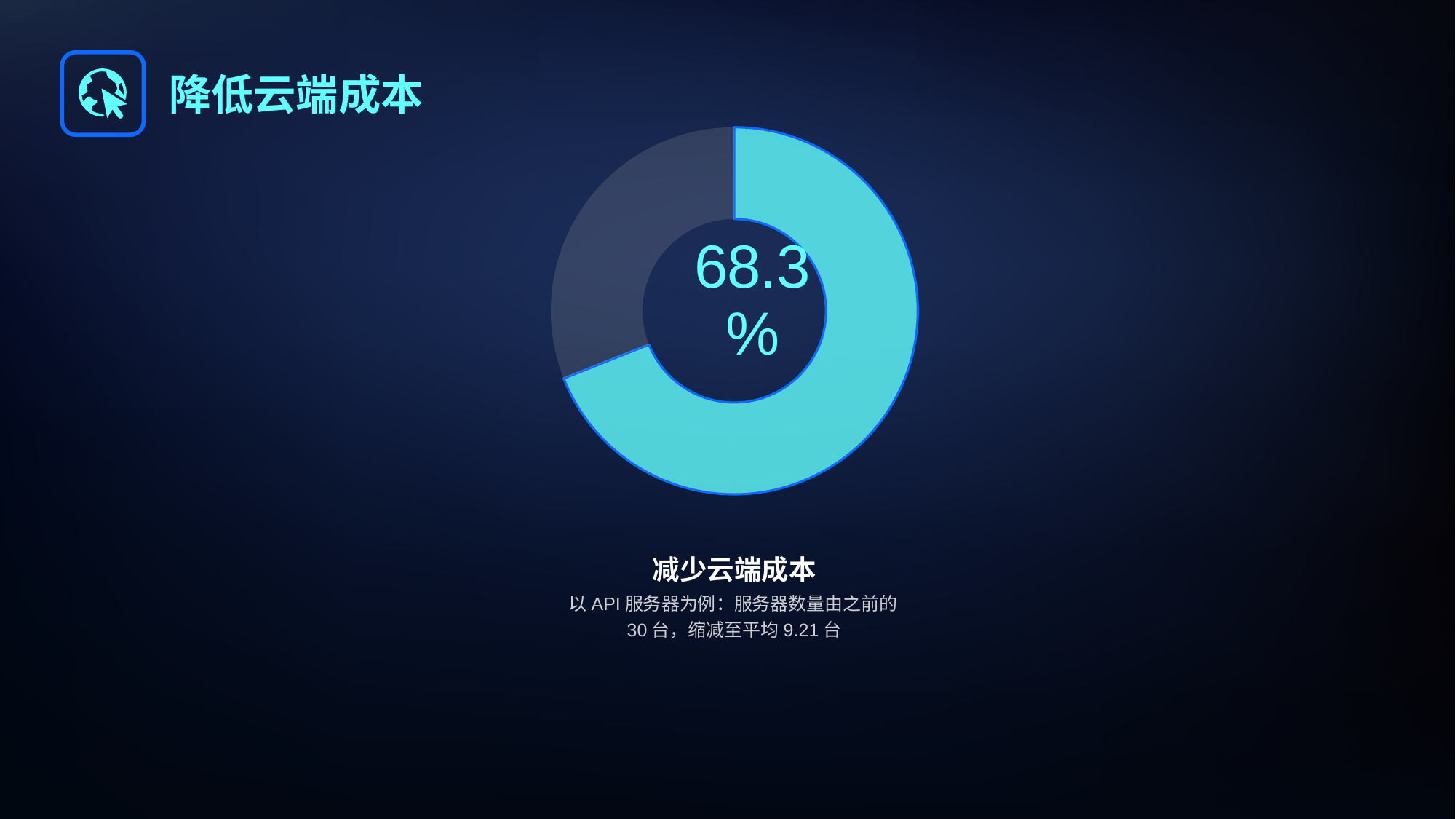

降低云端成本

### Chart

| Category | 销售额 |
|---|---|
| 第一季度 | 0.683 |
| 第二季度 | 0.307 |
减少云端成本
以API服务器为例：服务器数量由之前的30台，缩减至平均9.21台